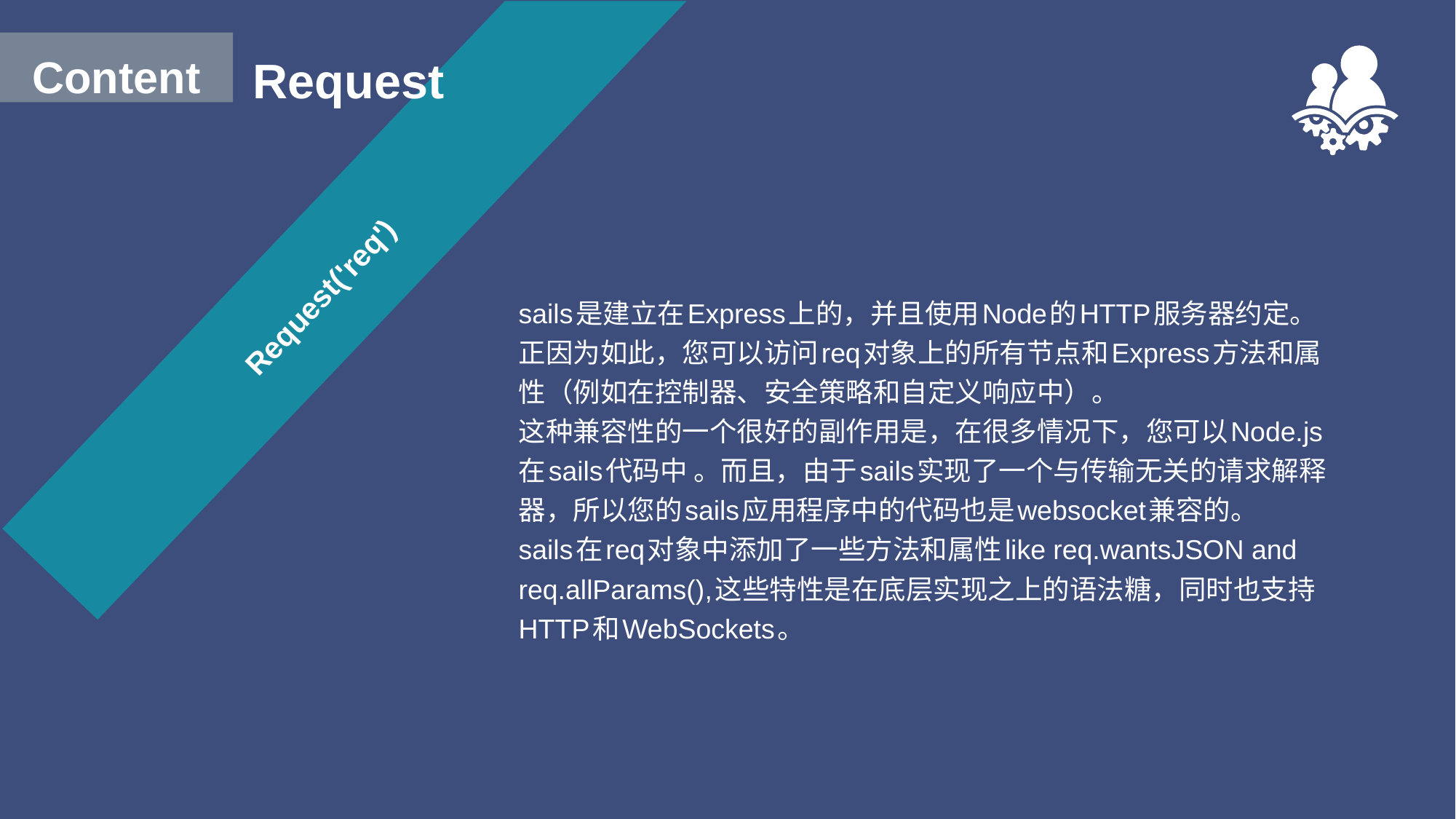

Request
Content

Request('req')
sails是建立在Express上的，并且使用Node的HTTP服务器约定。正因为如此，您可以访问req对象上的所有节点和Express方法和属性（例如在控制器、安全策略和自定义响应中）。
这种兼容性的一个很好的副作用是，在很多情况下，您可以Node.js在sails代码中 。而且，由于sails实现了一个与传输无关的请求解释器，所以您的sails应用程序中的代码也是websocket兼容的。
sails在req对象中添加了一些方法和属性like req.wantsJSON and req.allParams(),这些特性是在底层实现之上的语法糖，同时也支持HTTP和WebSockets。